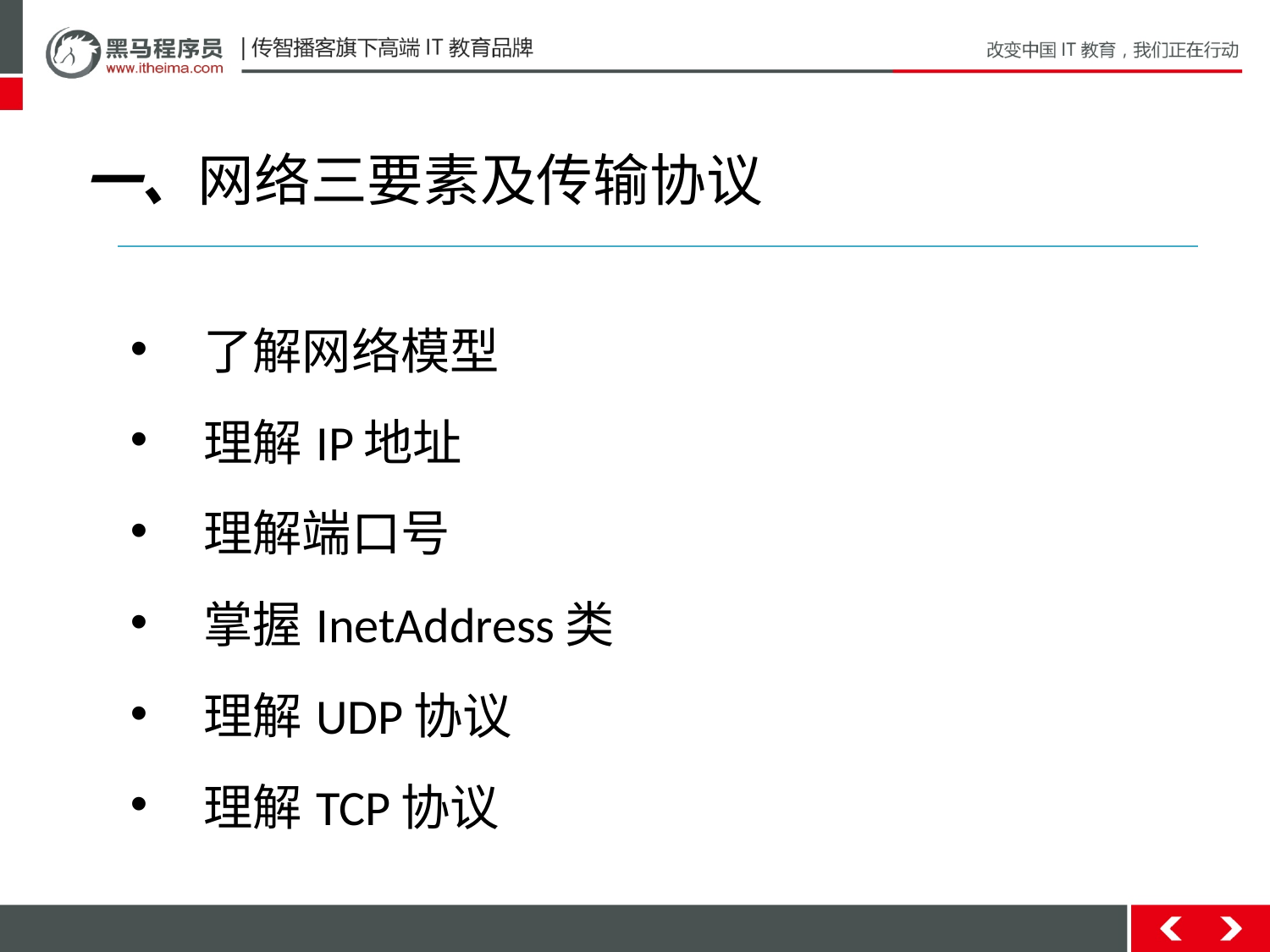

一、网络三要素及传输协议
 了解网络模型
 理解IP地址
 理解端口号
 掌握InetAddress类
 理解UDP协议
 理解TCP协议